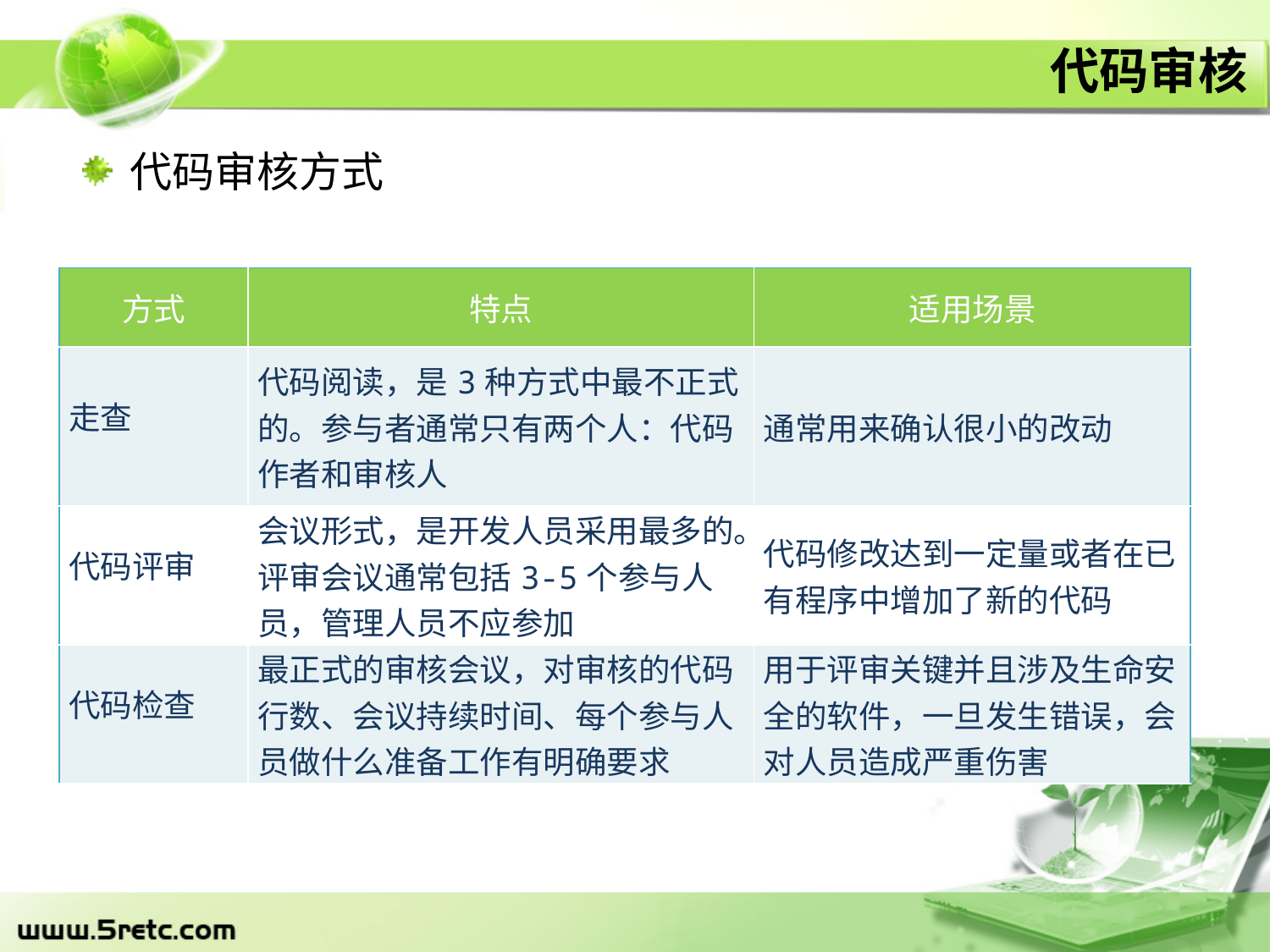

# 代码审核
代码审核方式
| 方式 | 特点 | 适用场景 |
| --- | --- | --- |
| 走查 | 代码阅读，是3种方式中最不正式的。参与者通常只有两个人：代码作者和审核人 | 通常用来确认很小的改动 |
| 代码评审 | 会议形式，是开发人员采用最多的。评审会议通常包括3-5个参与人员，管理人员不应参加 | 代码修改达到一定量或者在已有程序中增加了新的代码 |
| 代码检查 | 最正式的审核会议，对审核的代码行数、会议持续时间、每个参与人员做什么准备工作有明确要求 | 用于评审关键并且涉及生命安全的软件，一旦发生错误，会对人员造成严重伤害 |
网络